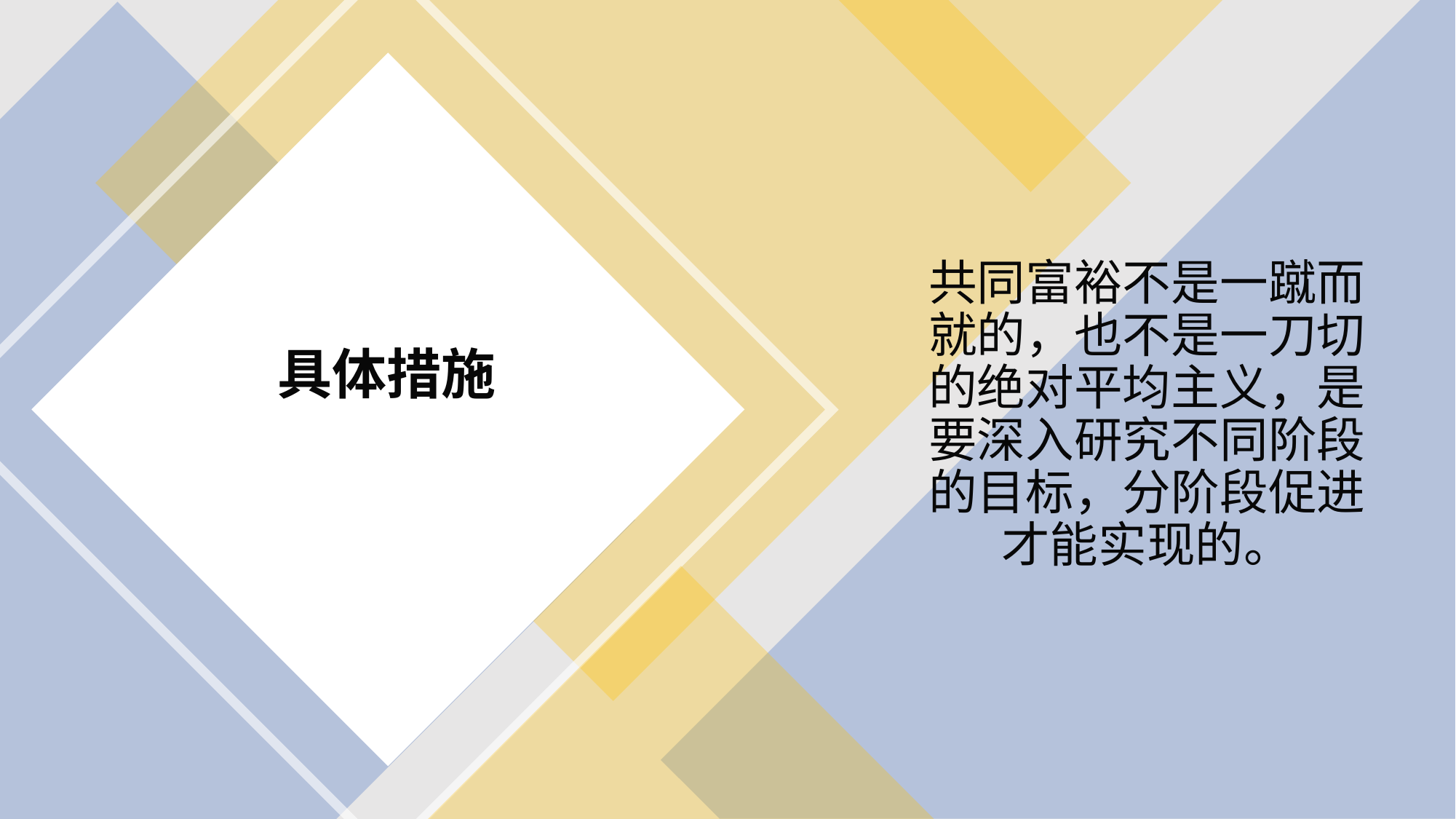

共同富裕不是一蹴而就的，也不是一刀切的绝对平均主义，是要深入研究不同阶段的目标，分阶段促进才能实现的。
# 具体措施